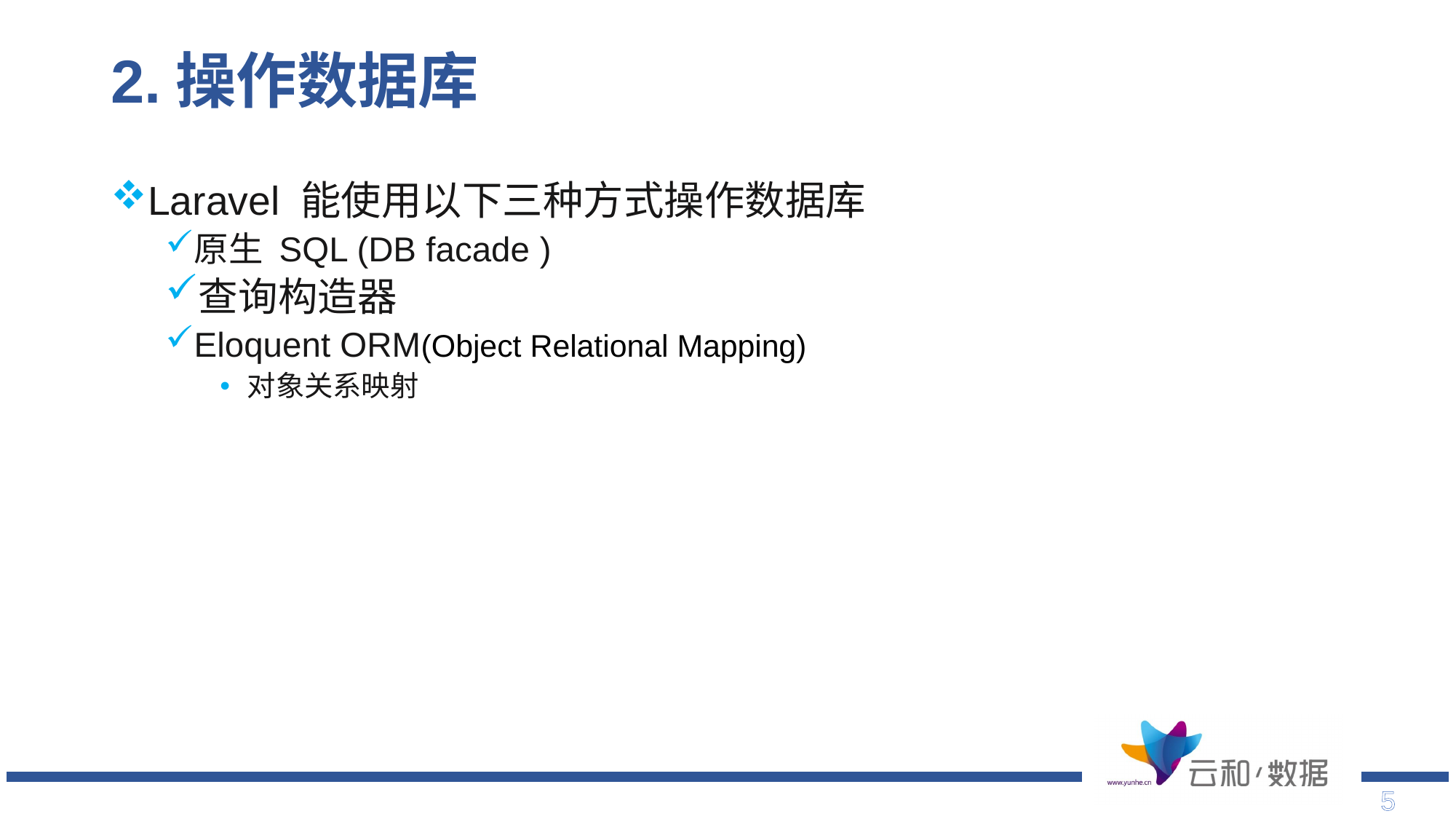

# 2.操作数据库
Laravel 能使用以下三种方式操作数据库
原生 SQL (DB facade )
查询构造器
Eloquent ORM(Object Relational Mapping)
对象关系映射